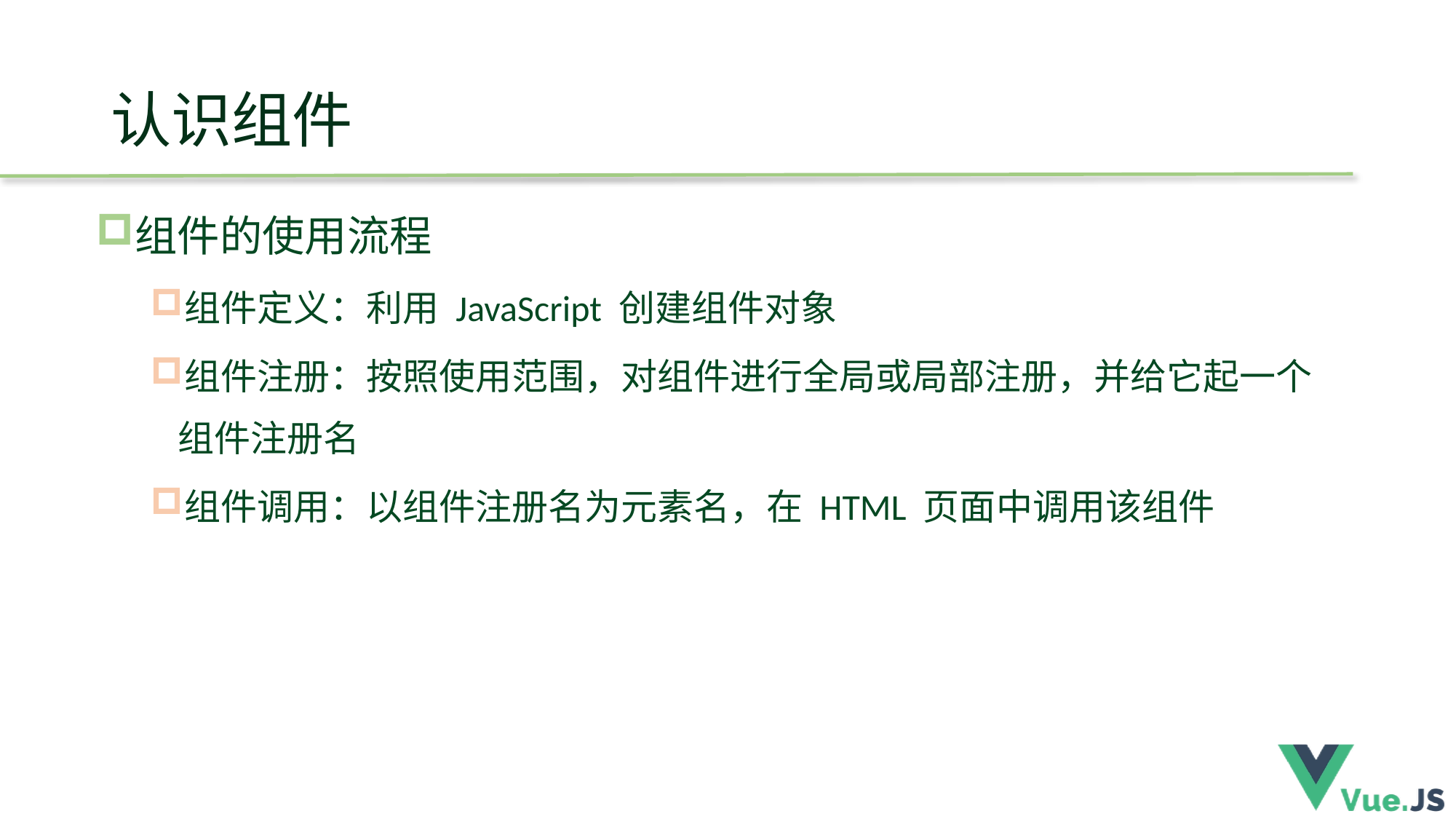

# 认识组件
组件的使用流程
组件定义：利用 JavaScript 创建组件对象
组件注册：按照使用范围，对组件进行全局或局部注册，并给它起一个组件注册名
组件调用：以组件注册名为元素名，在 HTML 页面中调用该组件